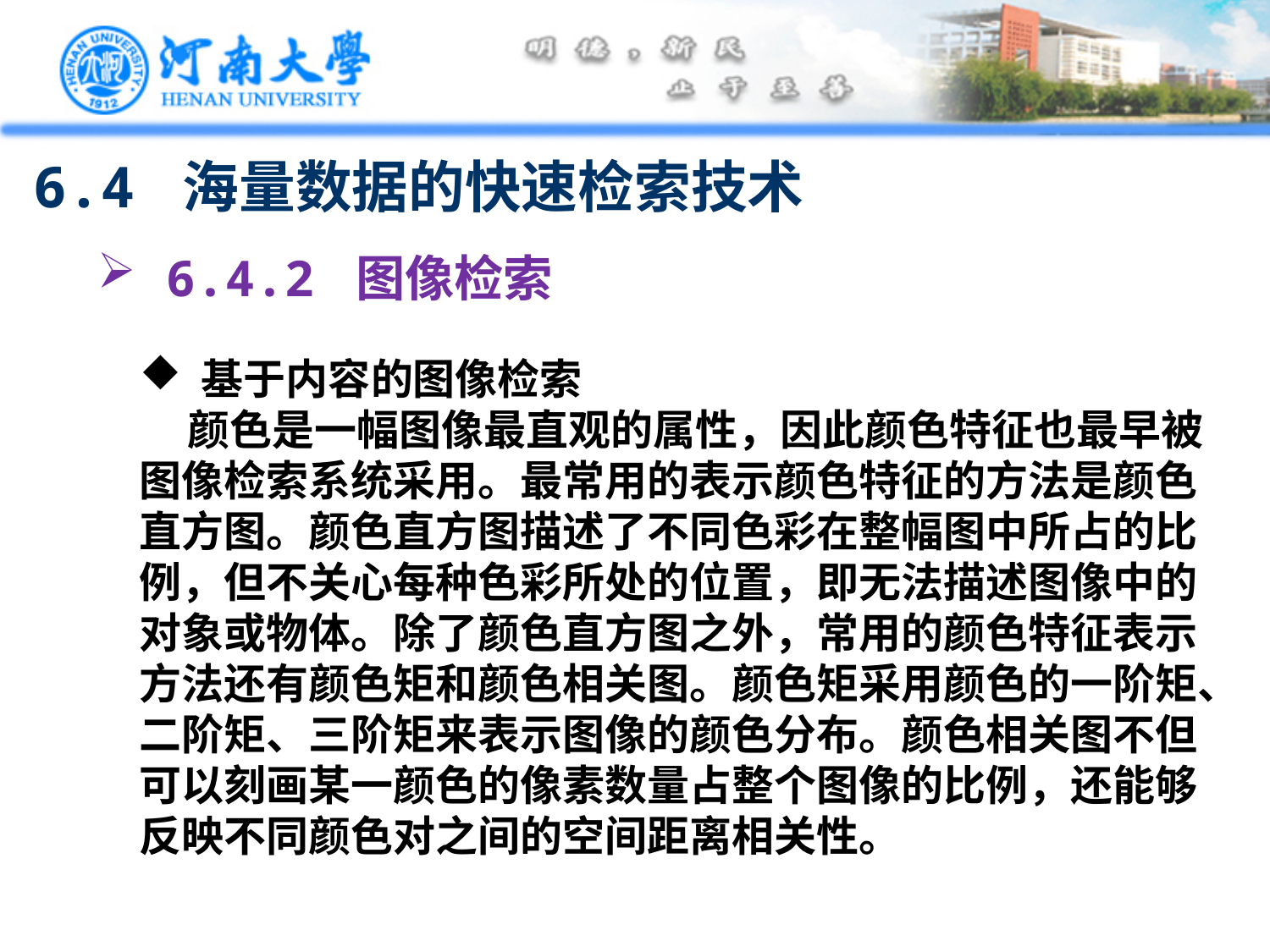

6.4 海量数据的快速检索技术
 6.4.2 图像检索
 基于内容的图像检索
    颜色是一幅图像最直观的属性，因此颜色特征也最早被图像检索系统采用。最常用的表示颜色特征的方法是颜色直方图。颜色直方图描述了不同色彩在整幅图中所占的比例，但不关心每种色彩所处的位置，即无法描述图像中的对象或物体。除了颜色直方图之外，常用的颜色特征表示方法还有颜色矩和颜色相关图。颜色矩采用颜色的一阶矩、二阶矩、三阶矩来表示图像的颜色分布。颜色相关图不但可以刻画某一颜色的像素数量占整个图像的比例，还能够反映不同颜色对之间的空间距离相关性。